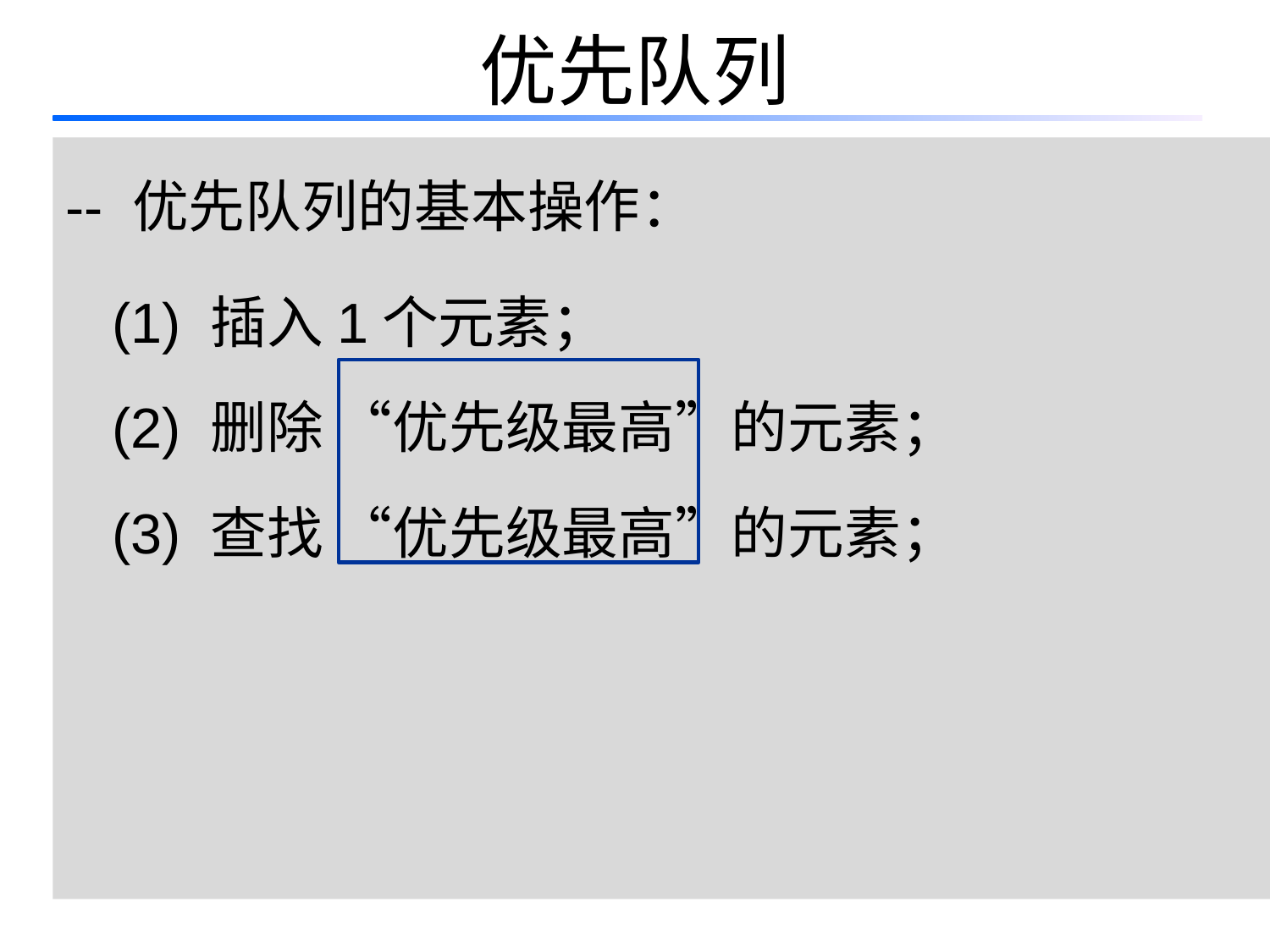

# 优先队列

-- 优先队列的基本操作：
   (1) 插入1个元素；
   (2) 删除 “优先级最高”的元素；
   (3) 查找 “优先级最高”的元素；